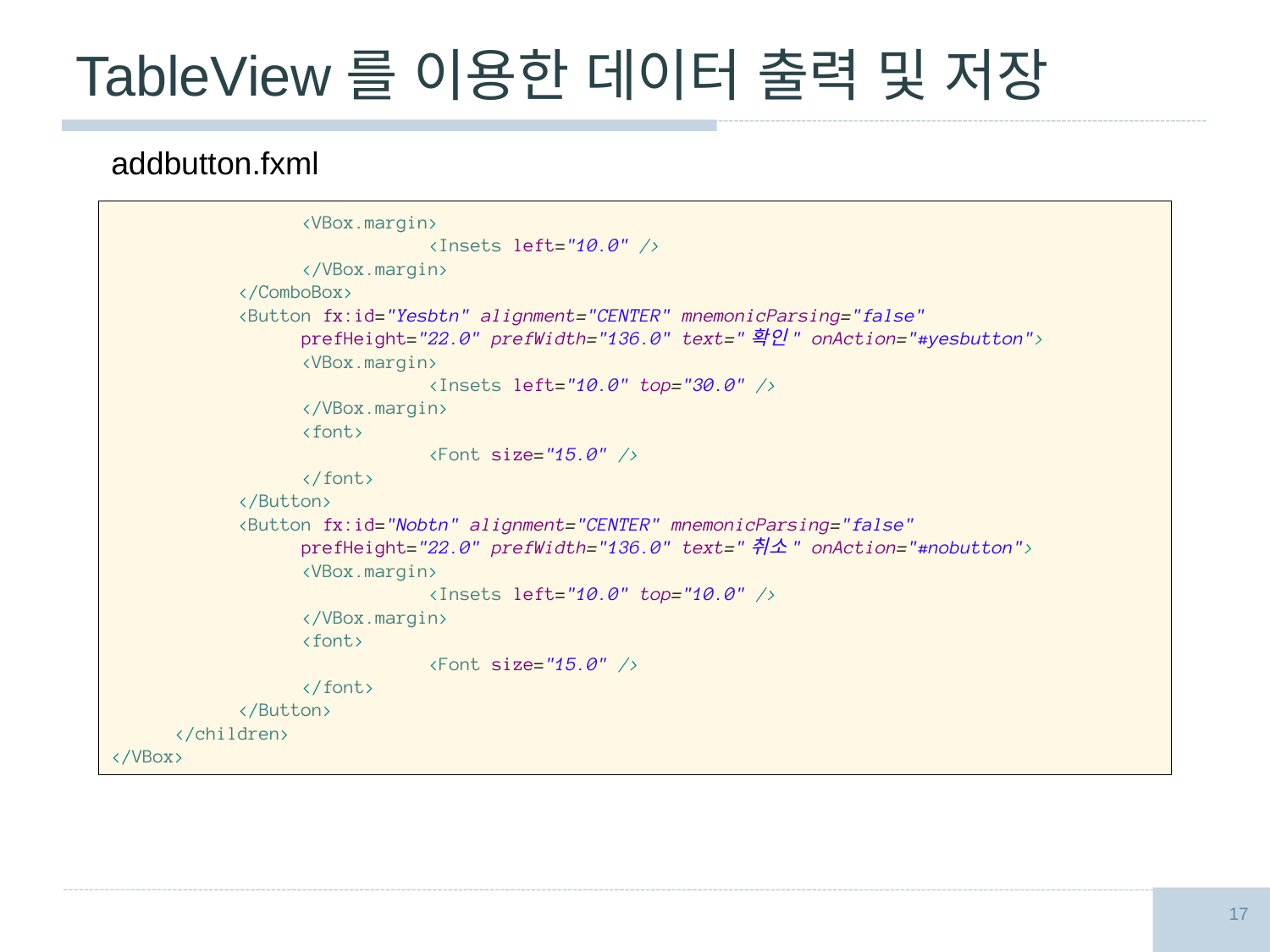

# TableView를 이용한 데이터 출력 및 저장
addbutton.fxml
<VBox.margin>
	<Insets left="10.0" />
</VBox.margin>
	</ComboBox>
<Button fx:id="Yesbtn" alignment="CENTER" mnemonicParsing="false"
prefHeight="22.0" prefWidth="136.0" text="확인" onAction="#yesbutton">
<VBox.margin>
	<Insets left="10.0" top="30.0" />
</VBox.margin>
<font>
	<Font size="15.0" />
</font>
</Button>
<Button fx:id="Nobtn" alignment="CENTER" mnemonicParsing="false"
prefHeight="22.0" prefWidth="136.0" text="취소" onAction="#nobutton">
<VBox.margin>
	<Insets left="10.0" top="10.0" />
</VBox.margin>
<font>
	<Font size="15.0" />
</font>
	</Button>
      </children>
</VBox>